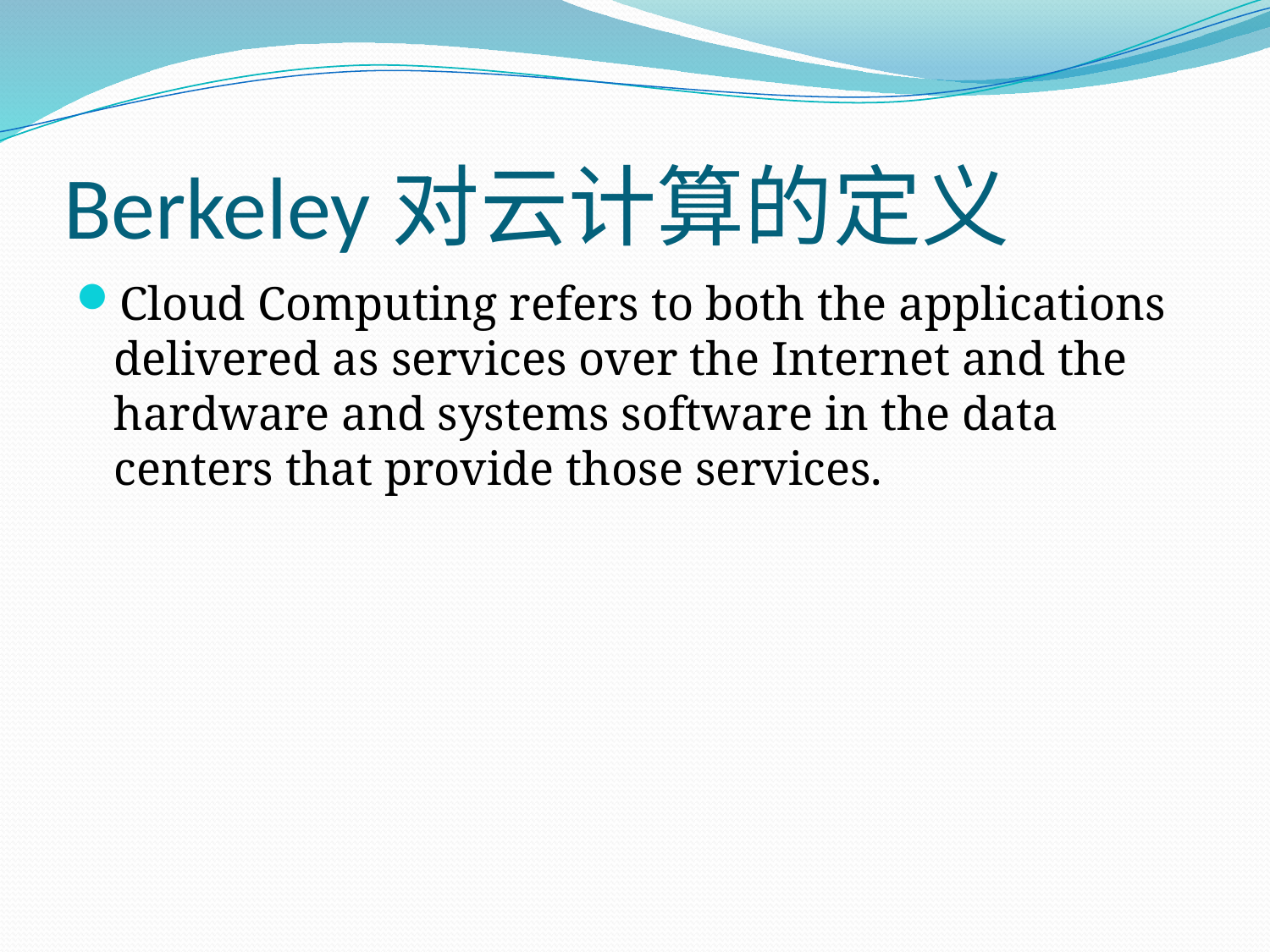

# Berkeley对云计算的定义
Cloud Computing refers to both the applications delivered as services over the Internet and the hardware and systems software in the data centers that provide those services.